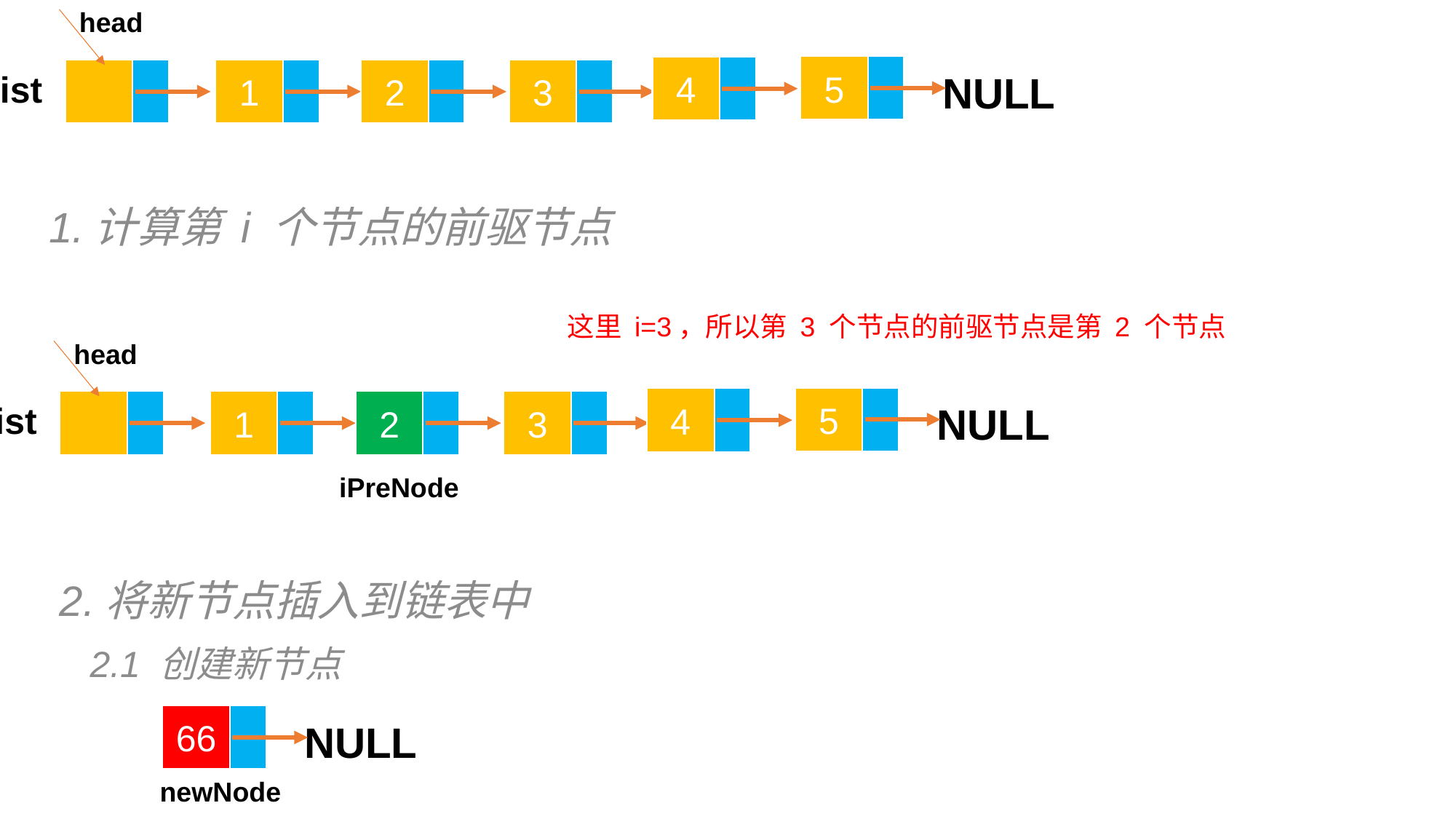

head
i=3
ele=66
5

4

1

2

3

list
NULL
1.计算第 i 个节点的前驱节点
这里 i=3，所以第 3 个节点的前驱节点是第 2 个节点
head
5

4

1

2

3

list
NULL
iPreNode
2.将新节点插入到链表中
2.1 创建新节点
66

NULL
newNode
2.2 将新节点连接到链表中
head

1

2

list
5

4

3

NULL
iPreNode
②iPreNode->next=newNode;
①newNode->next = iPreNode->next;
66

newNode